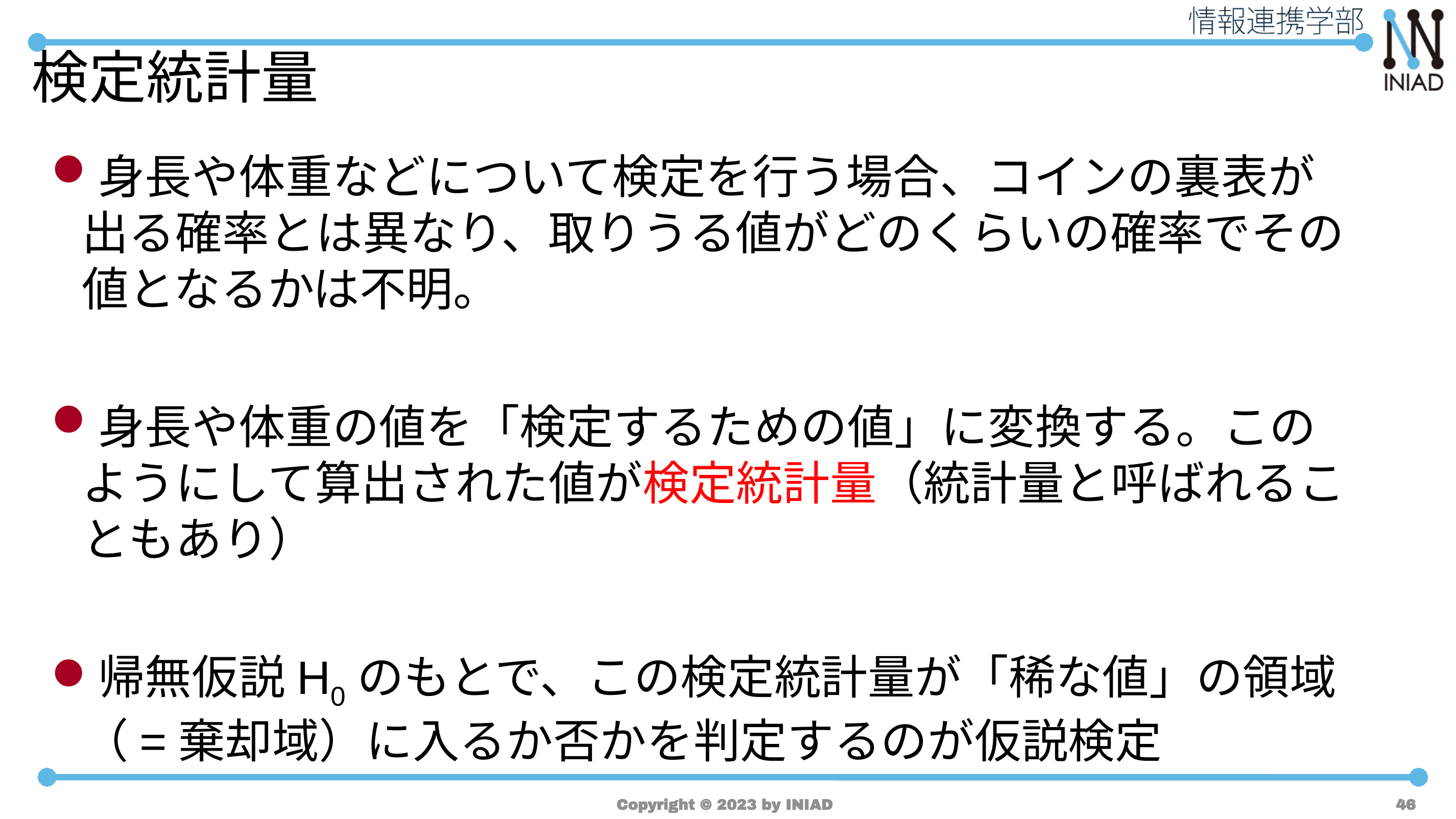

# 検定統計量
身長や体重などについて検定を行う場合、コインの裏表が出る確率とは異なり、取りうる値がどのくらいの確率でその値となるかは不明。

身長や体重の値を「検定するための値」に変換する。このようにして算出された値が検定統計量（統計量と呼ばれることもあり）

帰無仮説H0のもとで、この検定統計量が「稀な値」の領域（=棄却域）に入るか否かを判定するのが仮説検定
Copyright © 2023 by INIAD
46